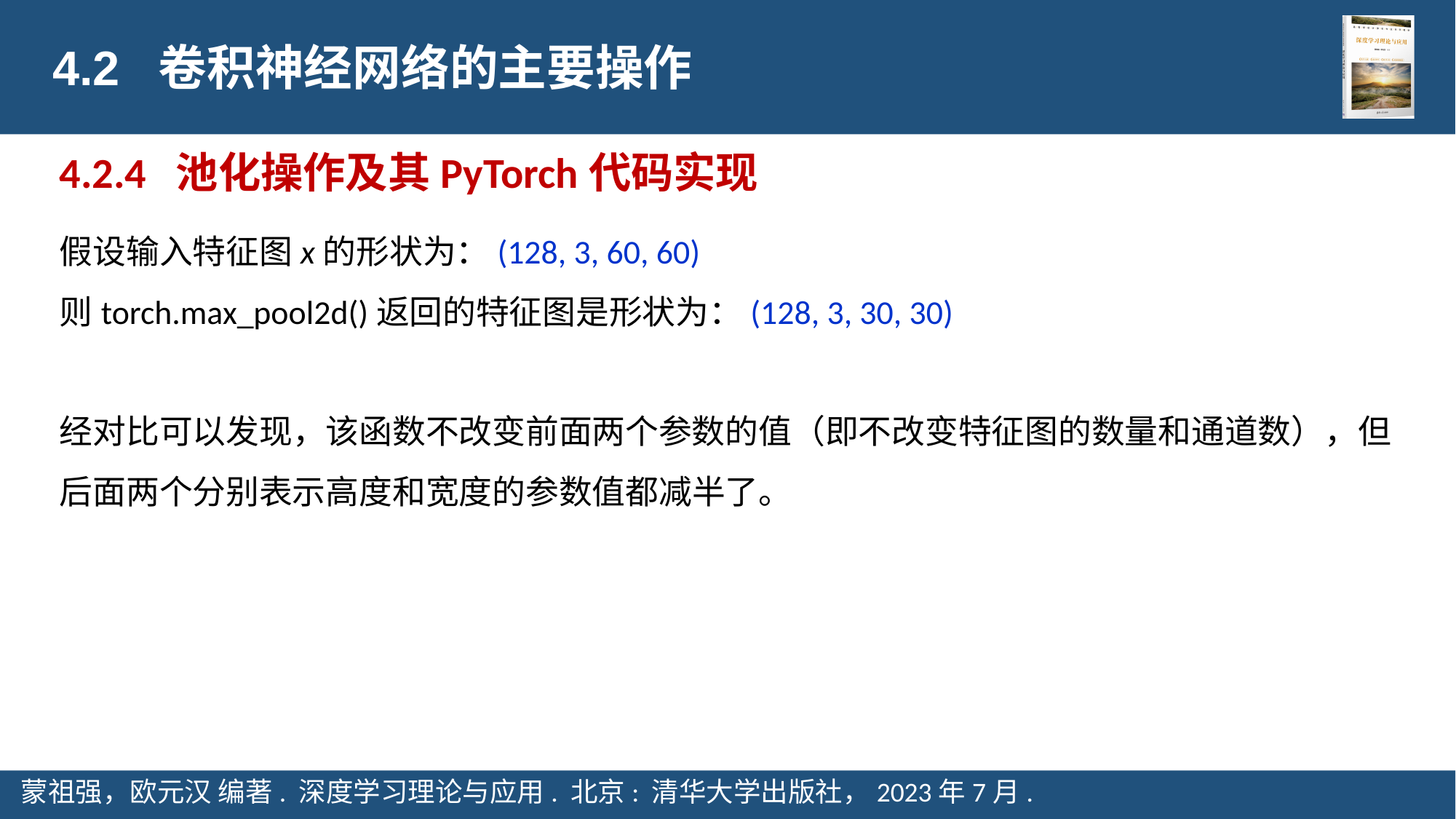

4.2  卷积神经网络的主要操作
4.2.4  池化操作及其PyTorch代码实现
假设输入特征图x的形状为：(128, 3, 60, 60)
则torch.max_pool2d()返回的特征图是形状为：(128, 3, 30, 30)

经对比可以发现，该函数不改变前面两个参数的值（即不改变特征图的数量和通道数），但后面两个分别表示高度和宽度的参数值都减半了。